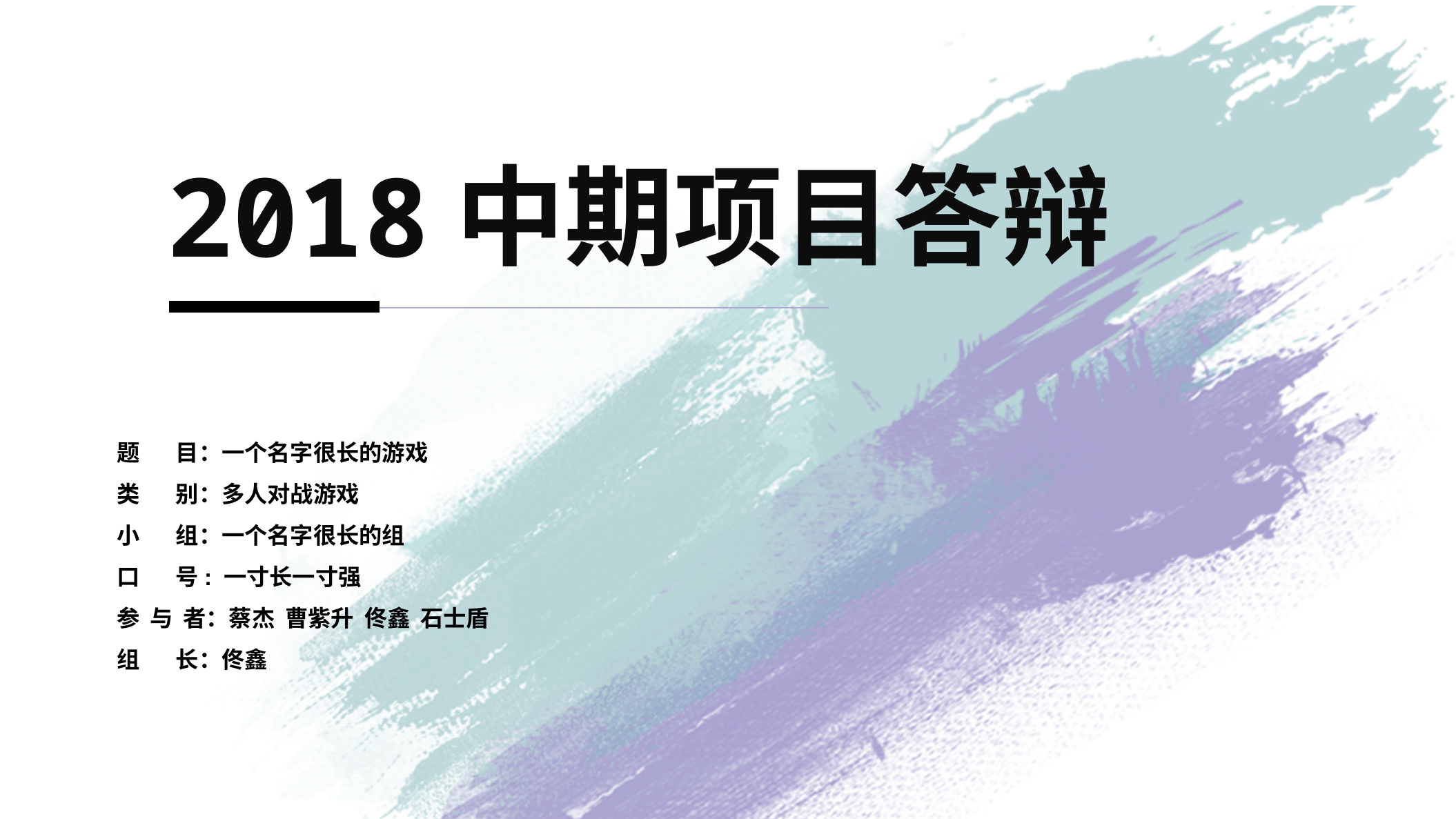

2018中期项目答辩
题       目：一个名字很长的游戏
类       别：多人对战游戏
小       组：一个名字很长的组
口       号: 一寸长一寸强
参  与  者：蔡杰  曹紫升  佟鑫  石士盾
组       长：佟鑫